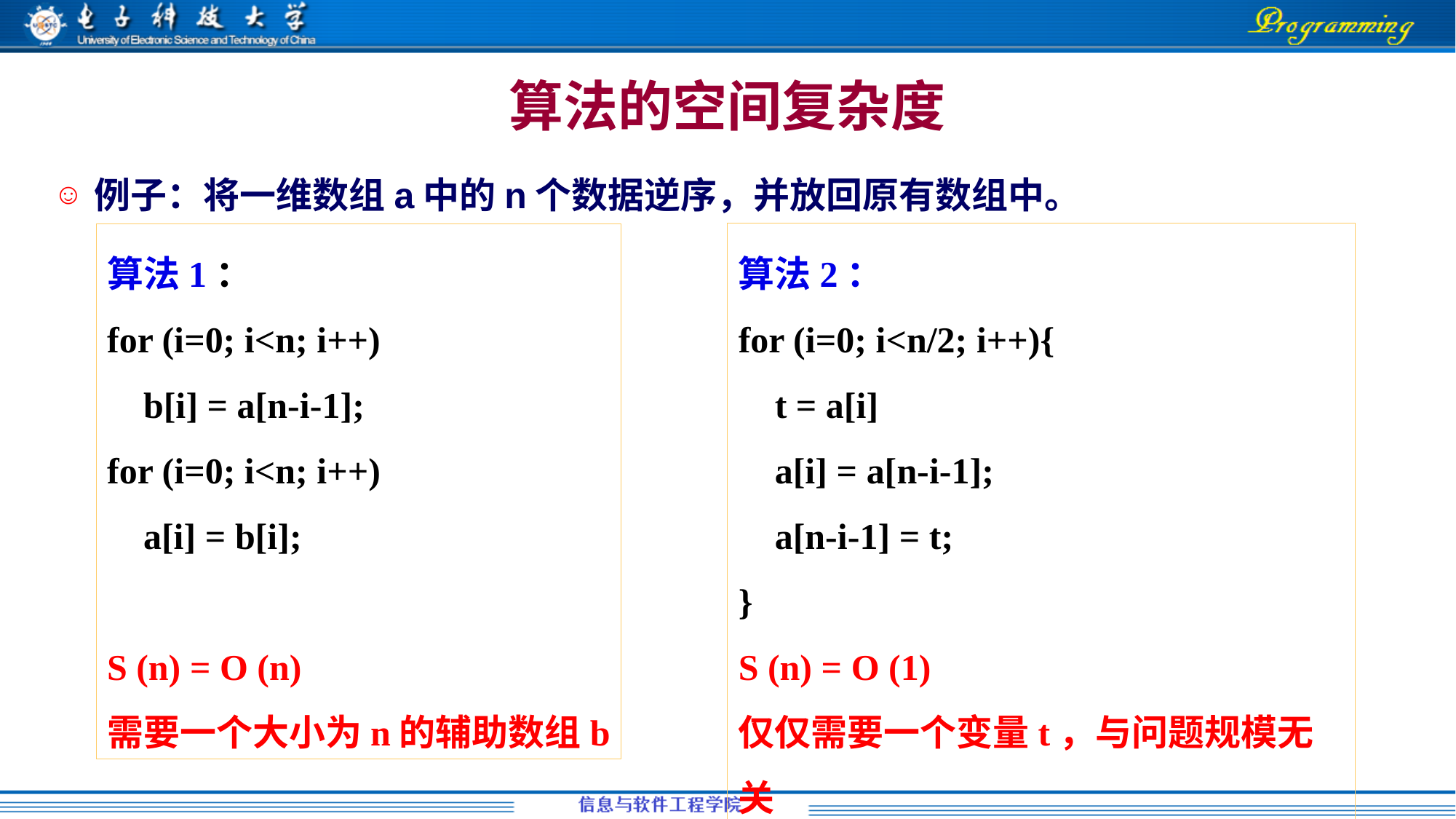

# 算法的空间复杂度
例子：将一维数组a中的n个数据逆序，并放回原有数组中。
算法2：
for (i=0; i<n/2; i++){
    t = a[i]
    a[i] = a[n-i-1];
    a[n-i-1] = t;
}
S (n) = O (1)
仅仅需要一个变量t，与问题规模无关
算法1：
for (i=0; i<n; i++)
    b[i] = a[n-i-1];
for (i=0; i<n; i++)
    a[i] = b[i];

S (n) = O (n)
需要一个大小为n的辅助数组b